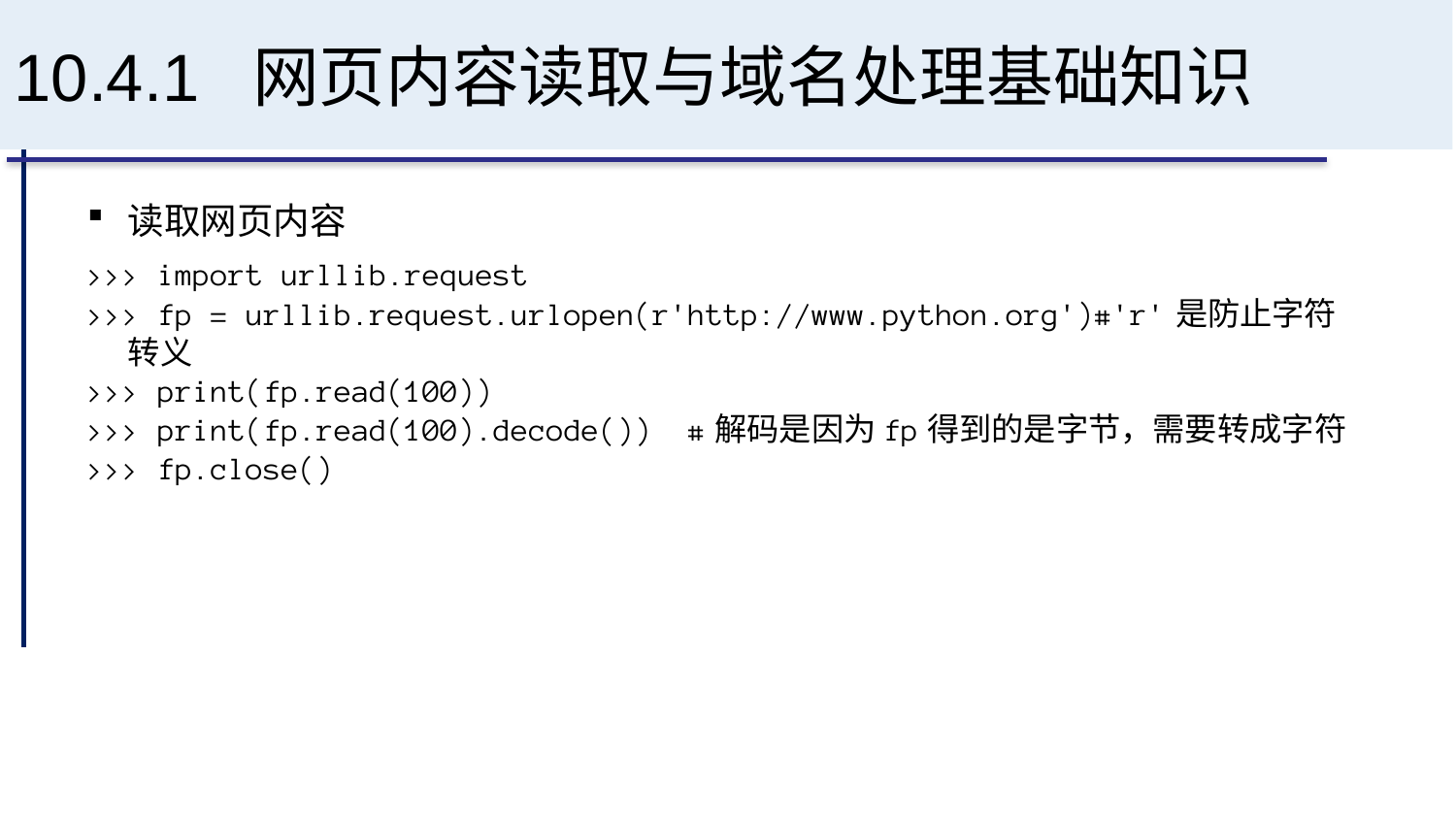

# 10.4.1  网页内容读取与域名处理基础知识
读取网页内容
>>> import urllib.request
>>> fp = urllib.request.urlopen(r'http://www.python.org')#'r'是防止字符转义
>>> print(fp.read(100))
>>> print(fp.read(100).decode())  #解码是因为fp得到的是字节，需要转成字符
>>> fp.close()